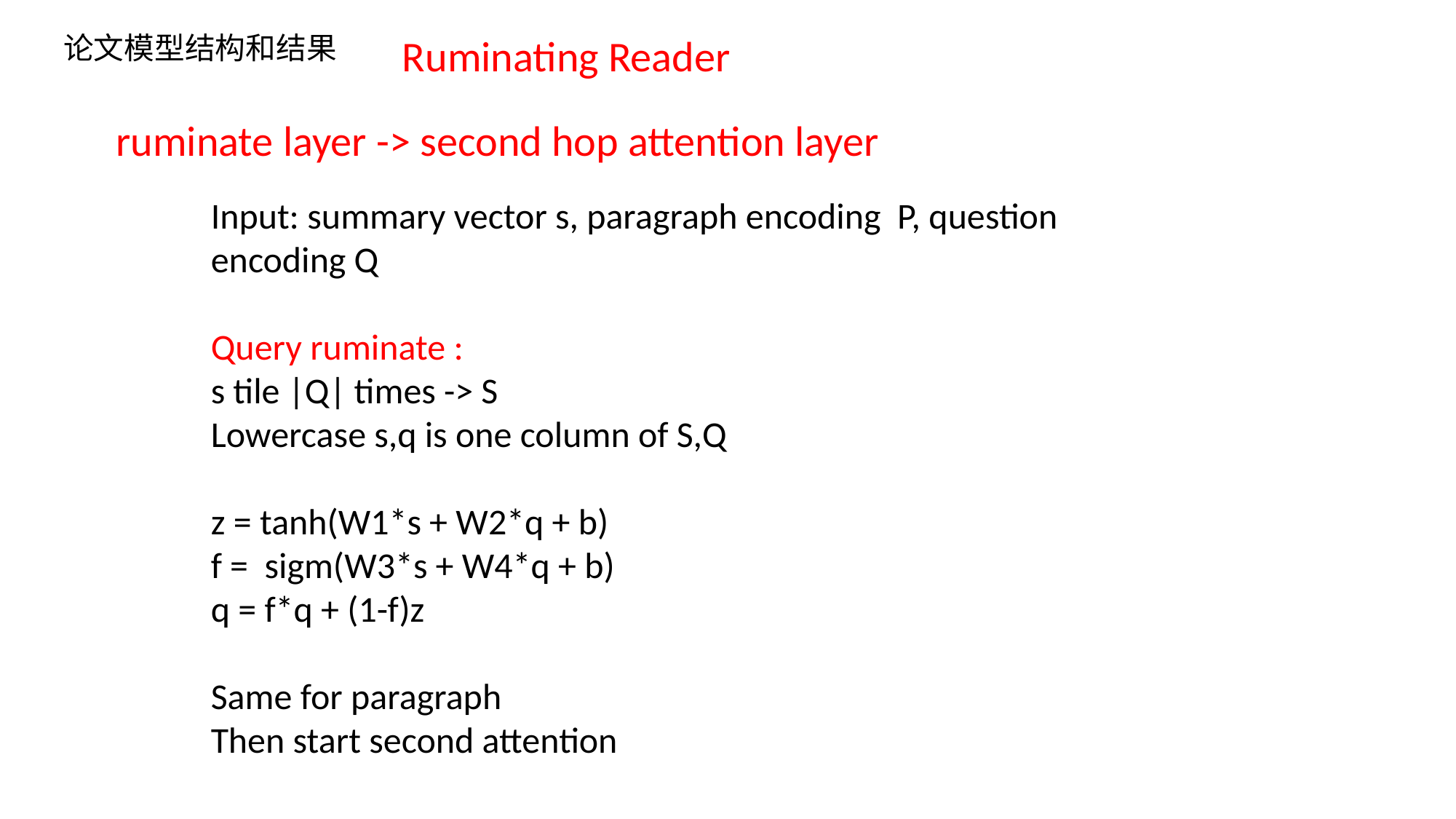

论文模型结构和结果
Ruminating Reader
ruminate layer -> second hop attention layer

Input: summary vector s, paragraph encoding  P, question encoding Q

Query ruminate :
s tile |Q| times -> S
Lowercase s,q is one column of S,Q

z = tanh(W1*s + W2*q + b)
f =  sigm(W3*s + W4*q + b)
q = f*q + (1-f)z

Same for paragraph
Then start second attention